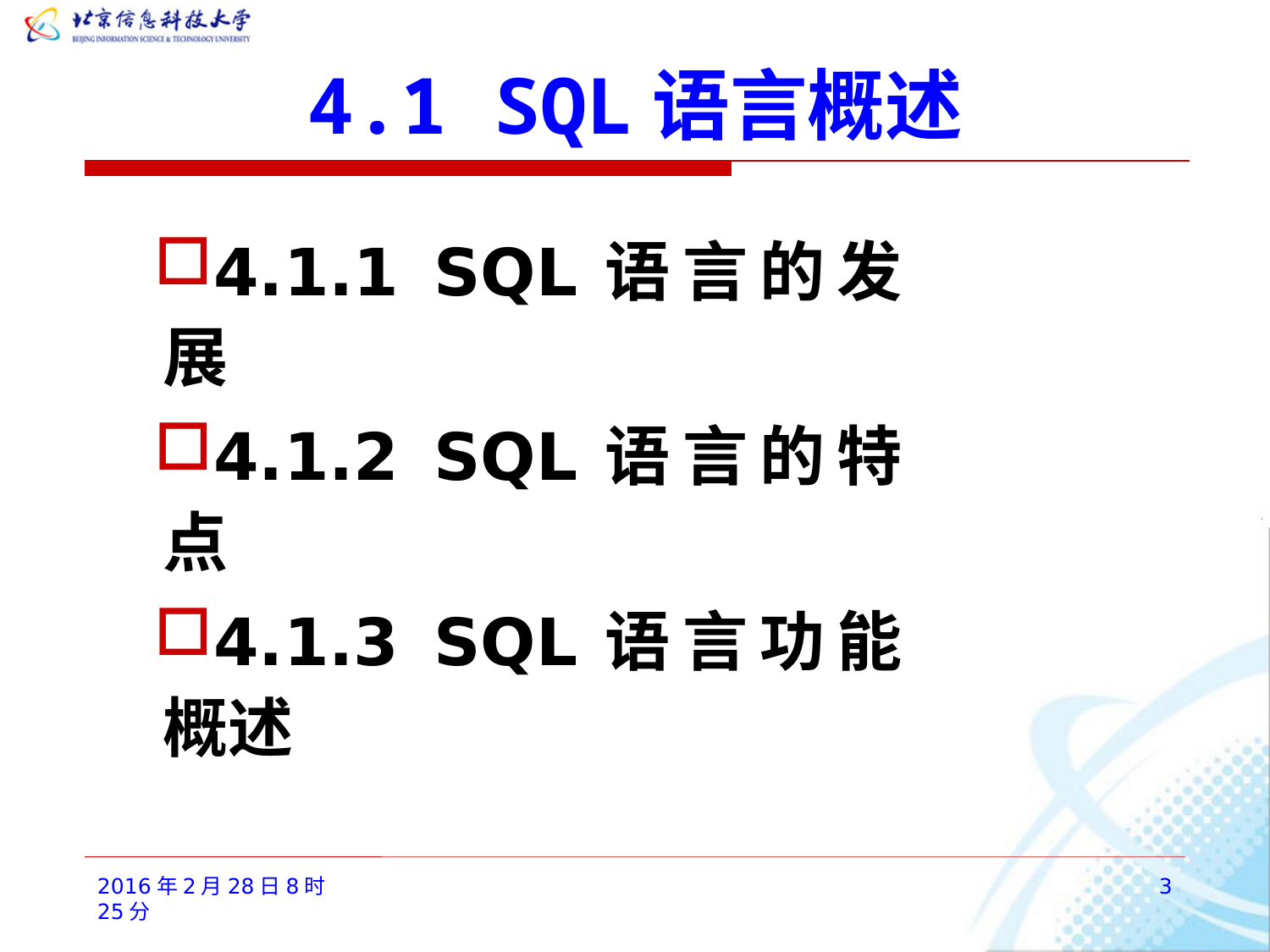

# 4.1 SQL语言概述
4.1.1 SQL语言的发展
4.1.2 SQL语言的特点
4.1.3 SQL语言功能概述
2016年2月28日8时25分
3